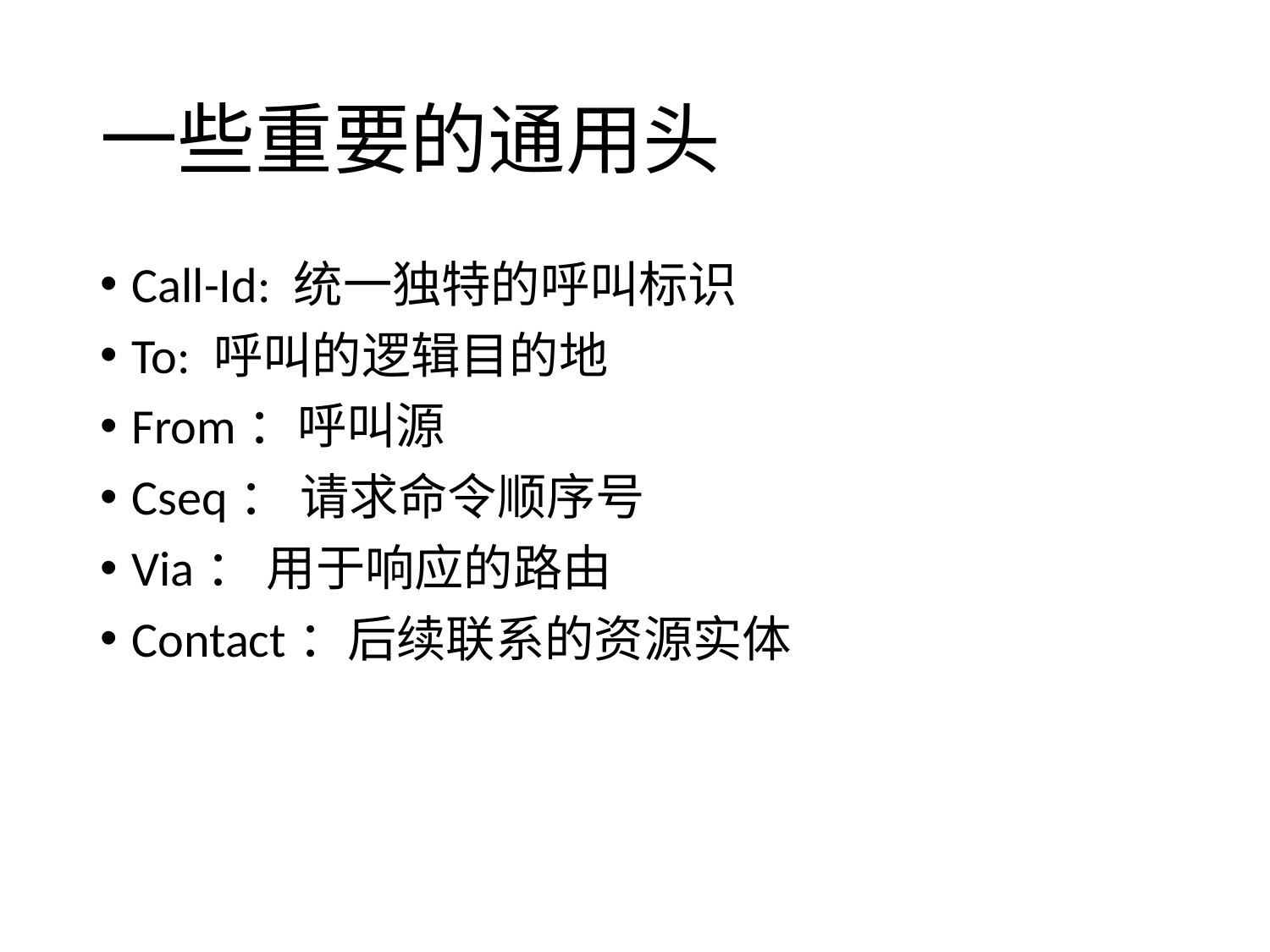

# 一些重要的通用头
Call-Id: 统一独特的呼叫标识
To: 呼叫的逻辑目的地
From：呼叫源
Cseq： 请求命令顺序号
Via： 用于响应的路由
Contact：后续联系的资源实体